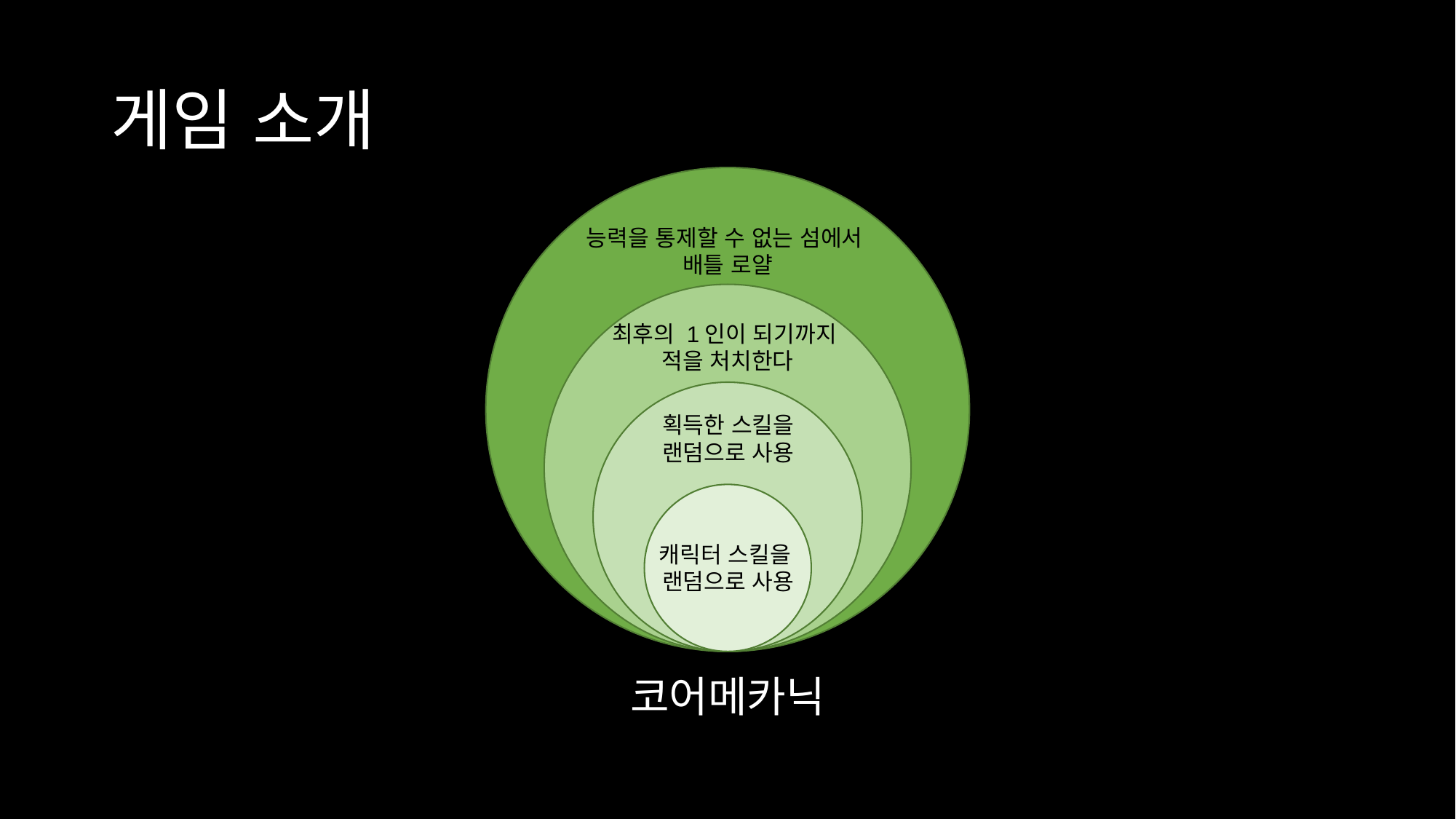

# 게임 소개

능력을 통제할 수 없는 섬에서
배틀 로얄

최후의 1인이 되기까지
적을 처치한다

획득한 스킬을
랜덤으로 사용

캐릭터 스킬을
랜덤으로 사용
코어메카닉